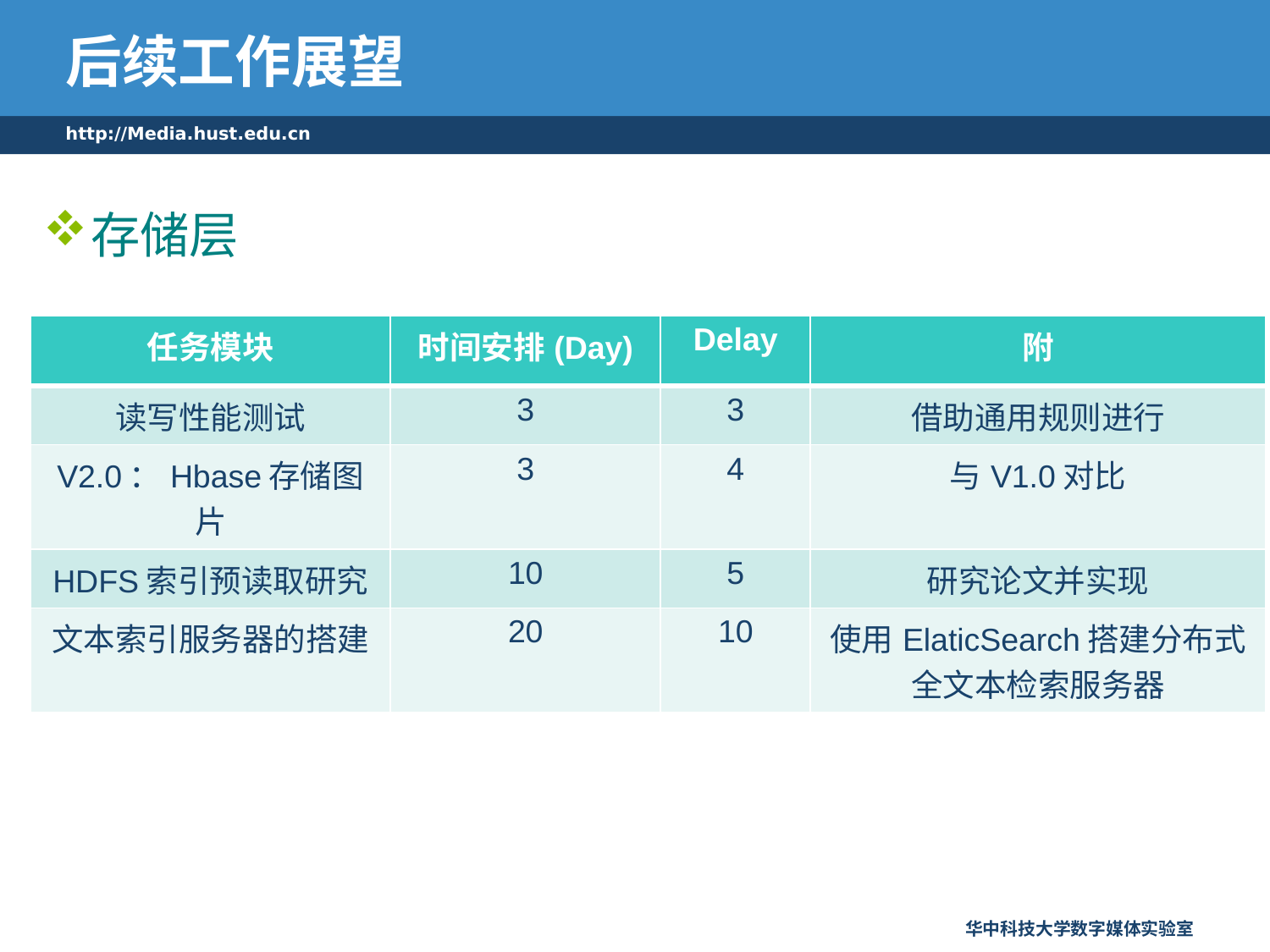

# 后续工作展望
http://Media.hust.edu.cn
存储层
| 任务模块 | 时间安排(Day) | Delay | 附 |
| --- | --- | --- | --- |
| 读写性能测试 | 3 | 3 | 借助通用规则进行 |
| V2.0：Hbase存储图片 | 3 | 4 | 与V1.0对比 |
| HDFS索引预读取研究 | 10 | 5 | 研究论文并实现 |
| 文本索引服务器的搭建 | 20 | 10 | 使用ElaticSearch搭建分布式全文本检索服务器 |
华中科技大学数字媒体实验室